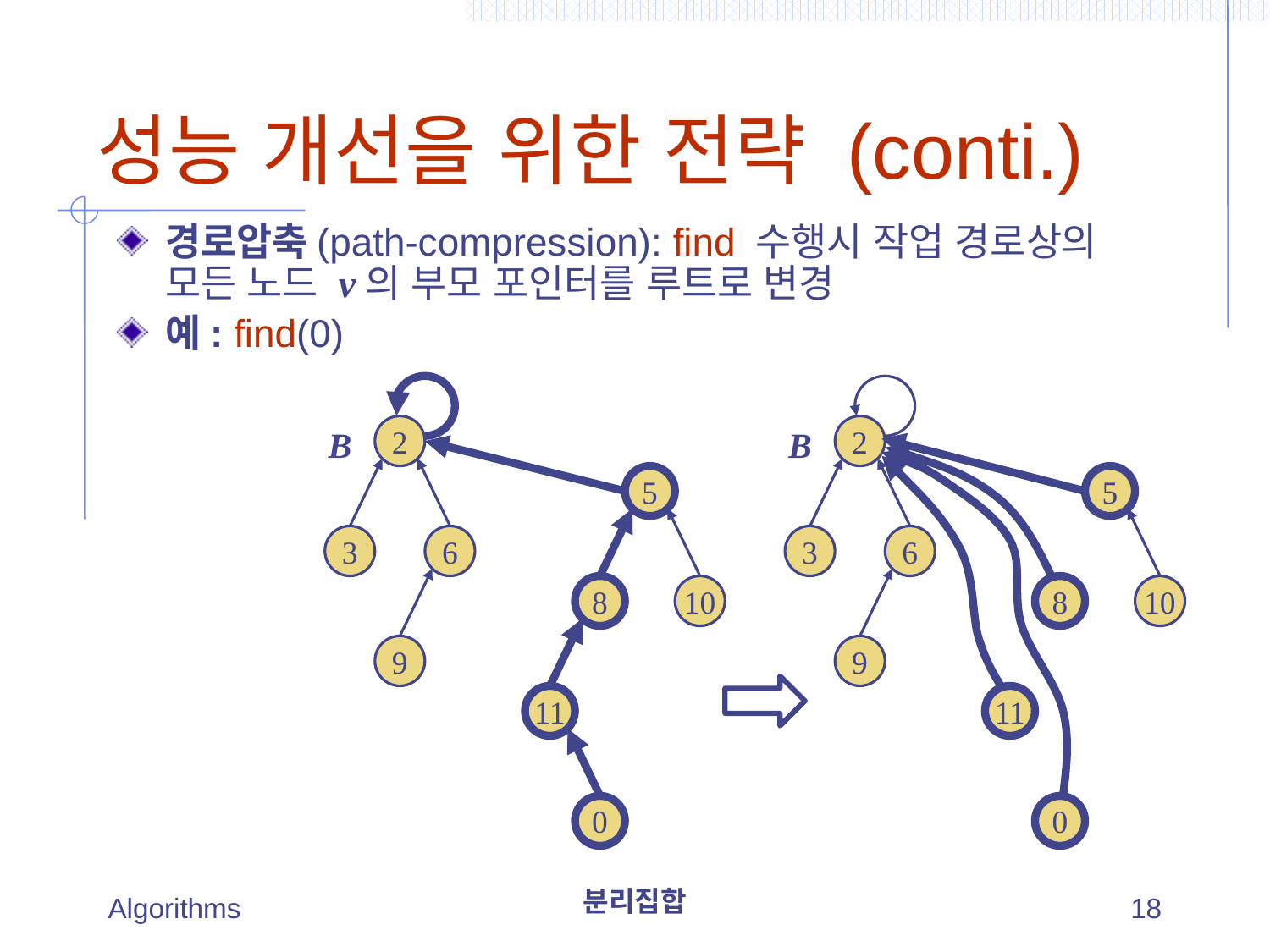

# 성능 개선을 위한 전략 (conti.)
경로압축(path-compression): find 수행시 작업 경로상의 모든 노드 v의 부모 포인터를 루트로 변경
예: find(0)

B
2
B
2

5
5
3
6
3
6
8
10
8
10
9
9

11
11
0
0
Algorithms
분리집합
18